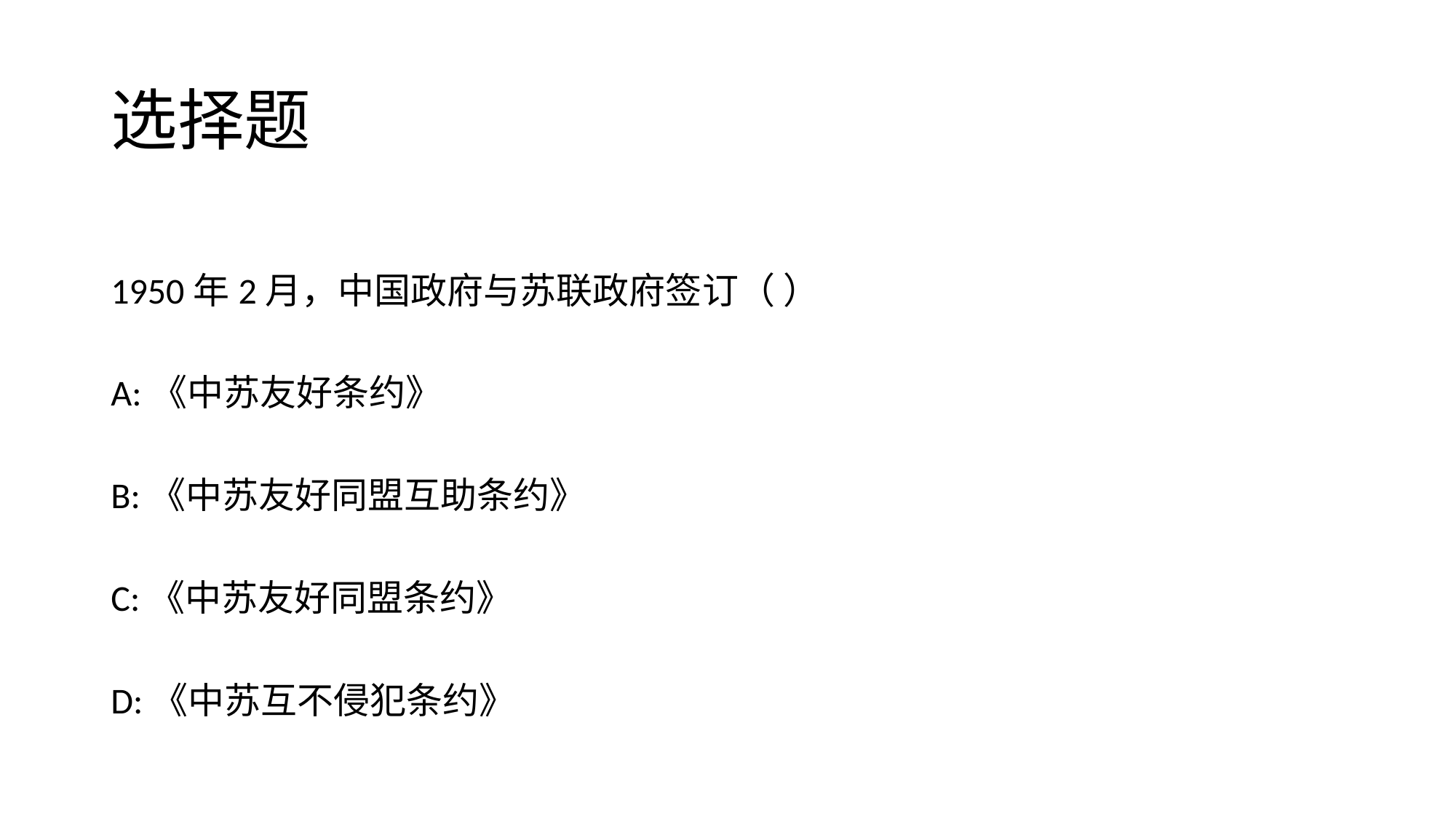

# 选择题
1950年2月，中国政府与苏联政府签订（ ）
A:《中苏友好条约》
B:《中苏友好同盟互助条约》
C:《中苏友好同盟条约》
D:《中苏互不侵犯条约》